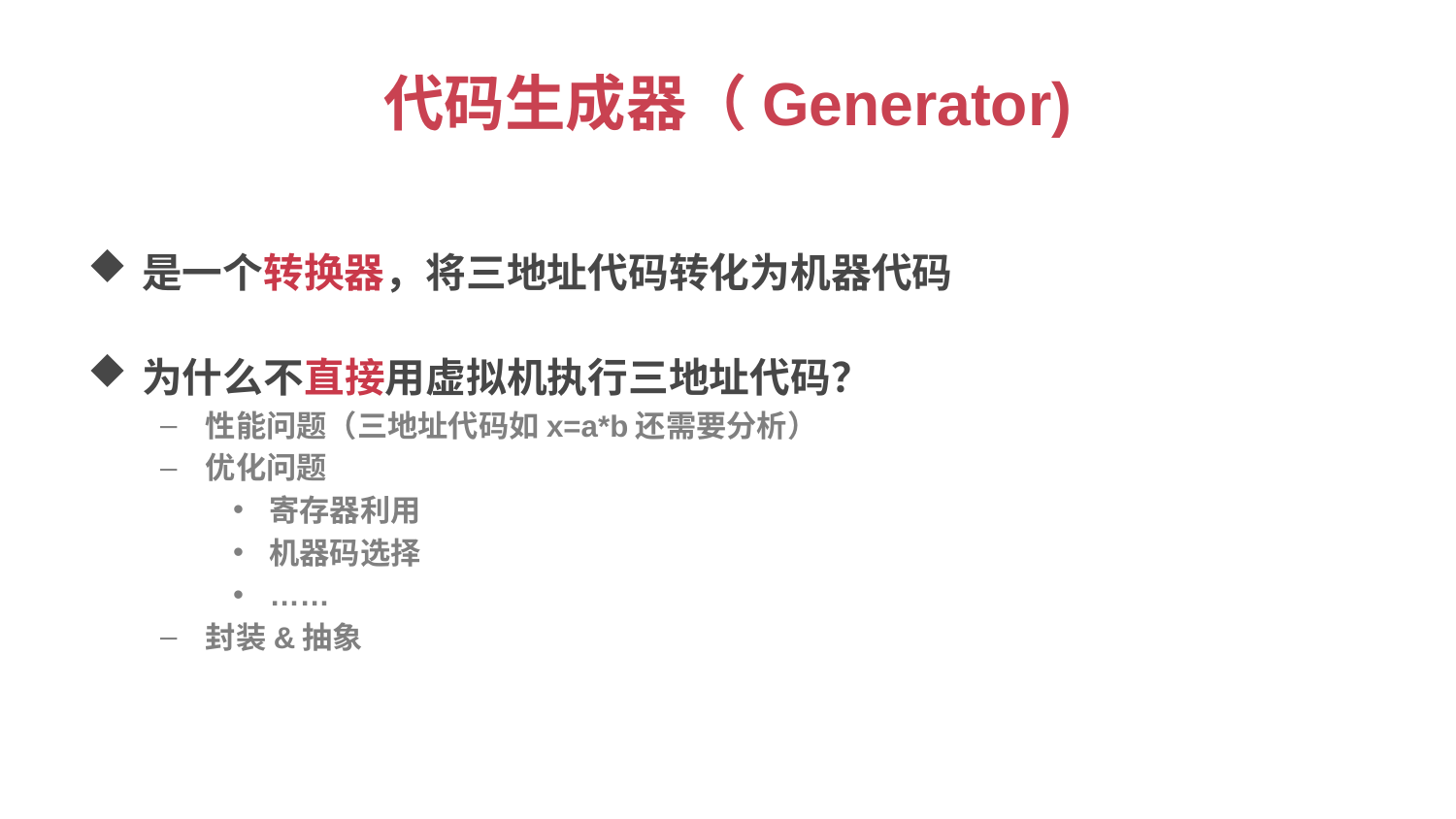

# 代码生成器（Generator)
是一个转换器，将三地址代码转化为机器代码
为什么不直接用虚拟机执行三地址代码？
性能问题（三地址代码如x=a*b还需要分析）
优化问题
寄存器利用
机器码选择
……
封装&抽象